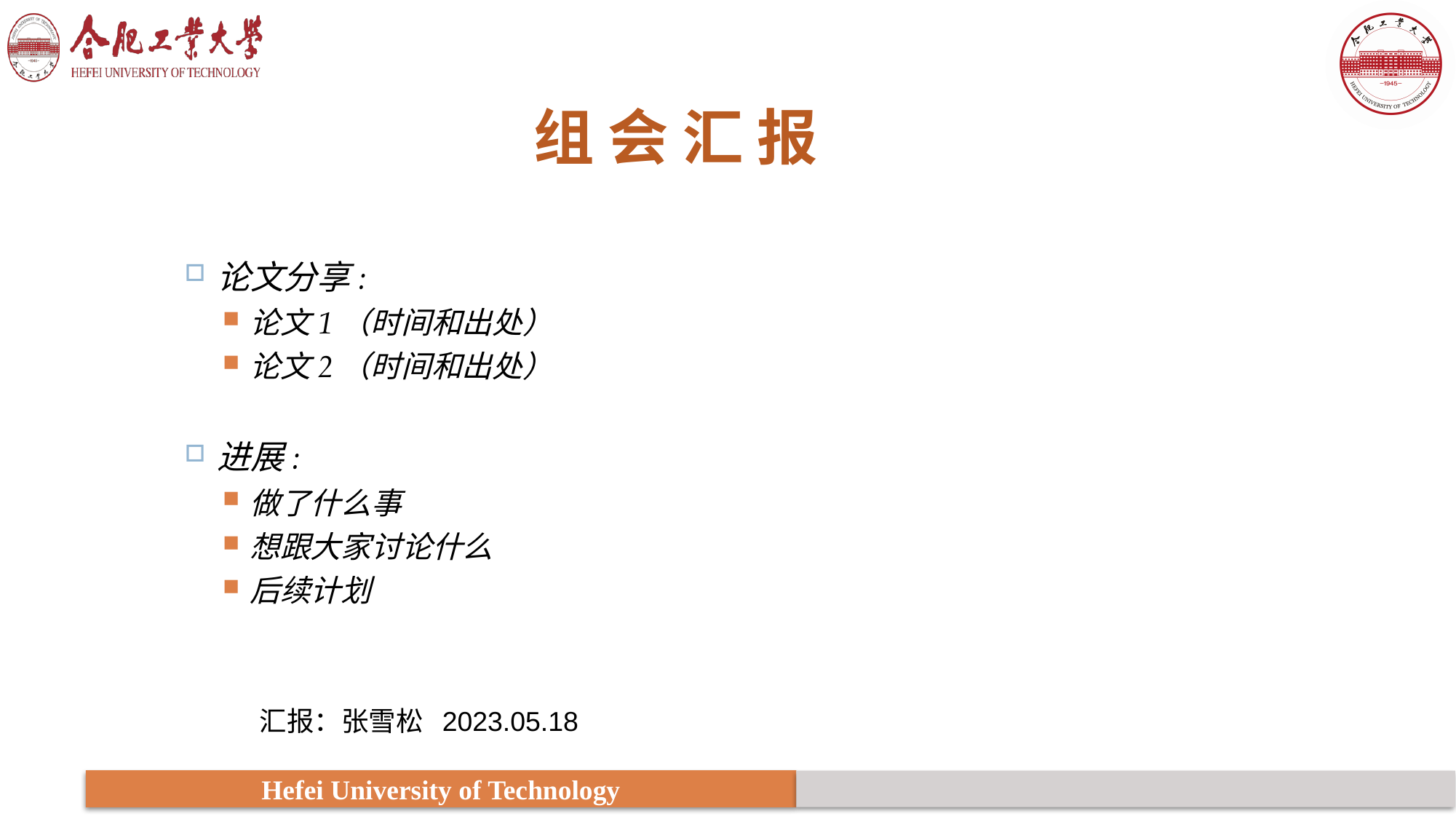

# 组 会 汇 报
论文分享:
论文1（时间和出处）
论文2（时间和出处）

进展:
做了什么事
想跟大家讨论什么
后续计划
	汇报：张雪松  2023.05.18